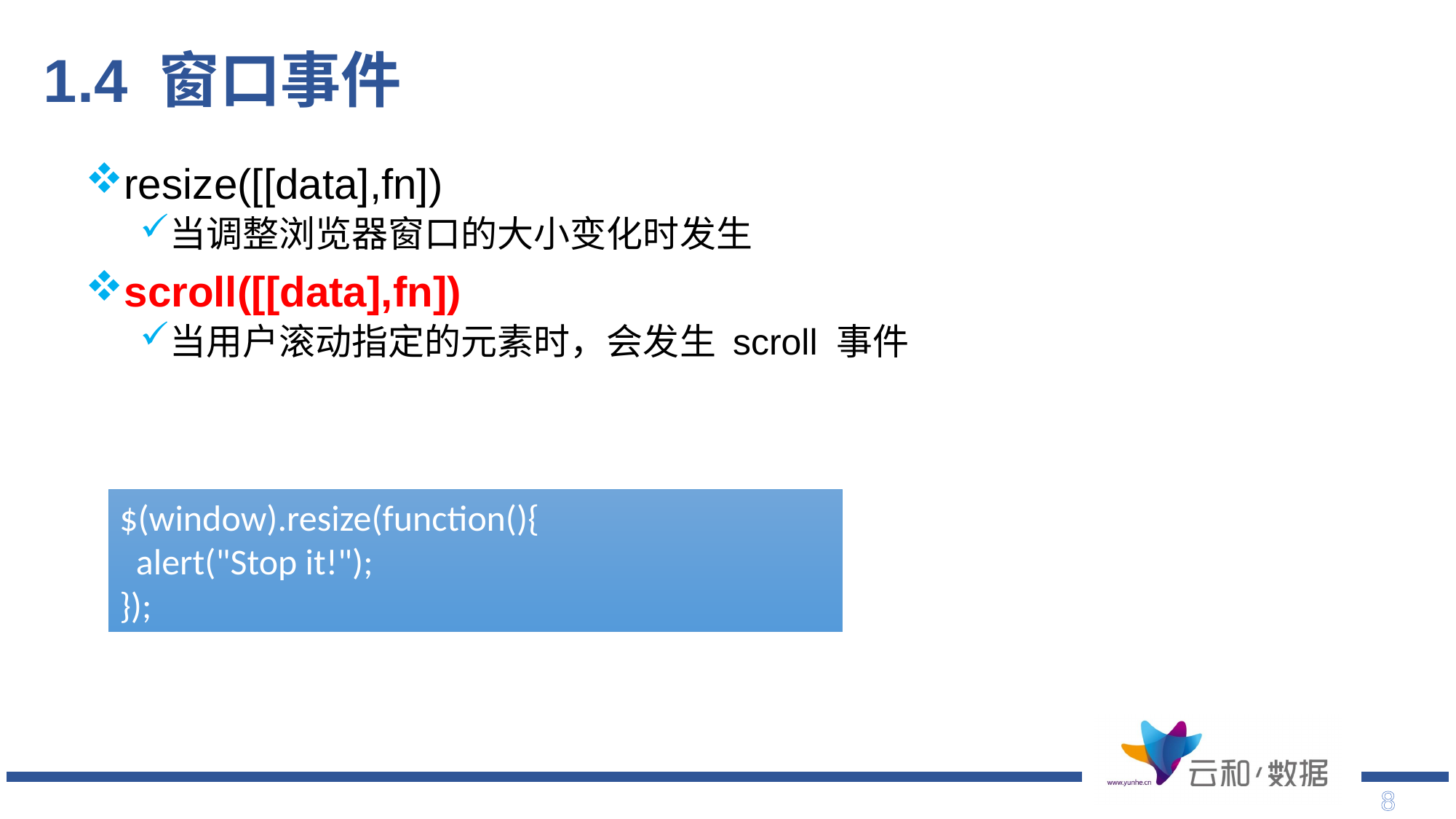

# 1.4 窗口事件
resize([[data],fn])
当调整浏览器窗口的大小变化时发生
scroll([[data],fn])
当用户滚动指定的元素时，会发生 scroll 事件

$(window).resize(function(){
  alert("Stop it!");
});